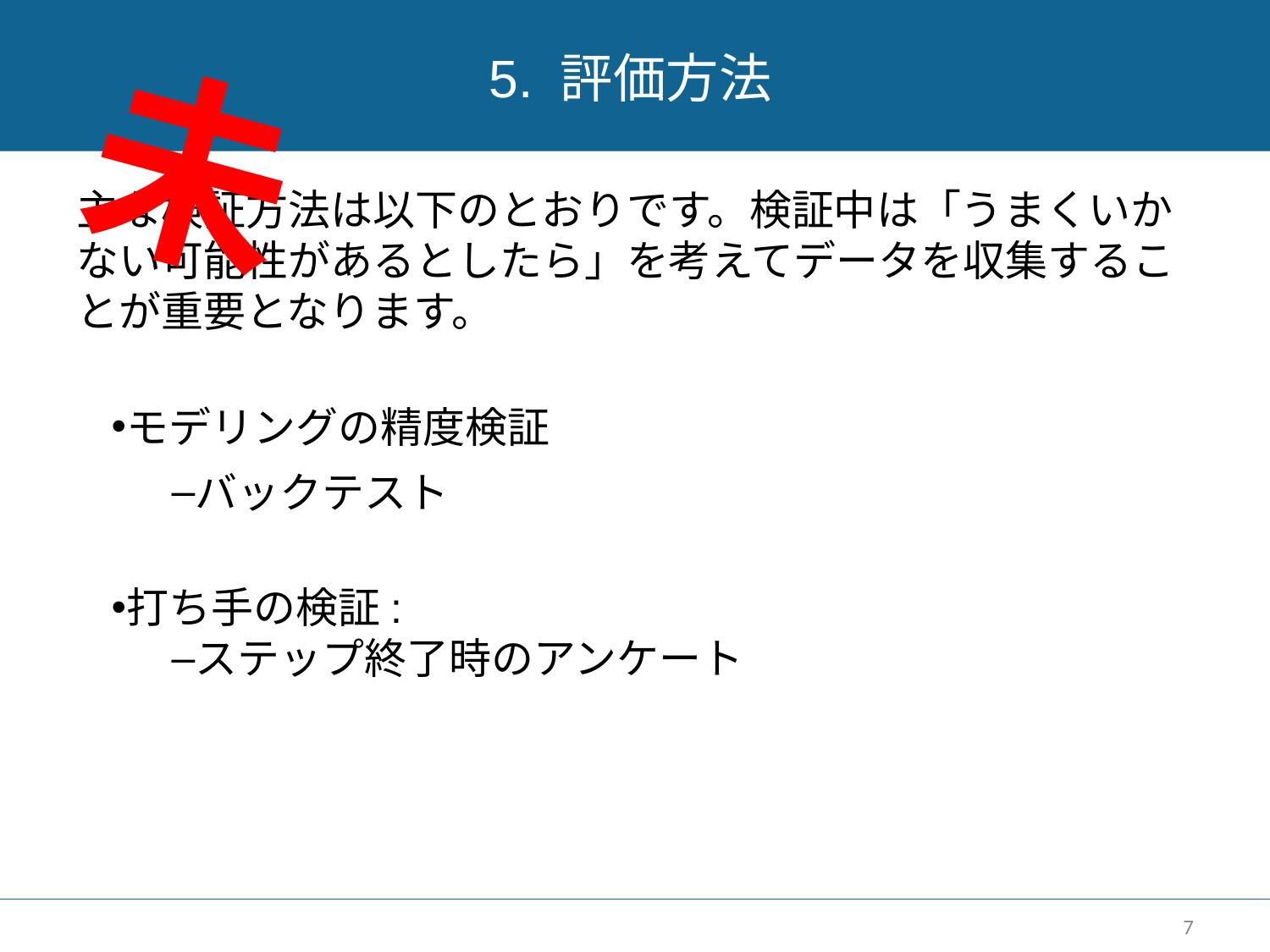

# 5. 評価方法
未
主な検証方法は以下のとおりです。検証中は「うまくいかない可能性があるとしたら」を考えてデータを収集することが重要となります。

モデリングの精度検証
バックテスト

打ち手の検証:
ステップ終了時のアンケート

7